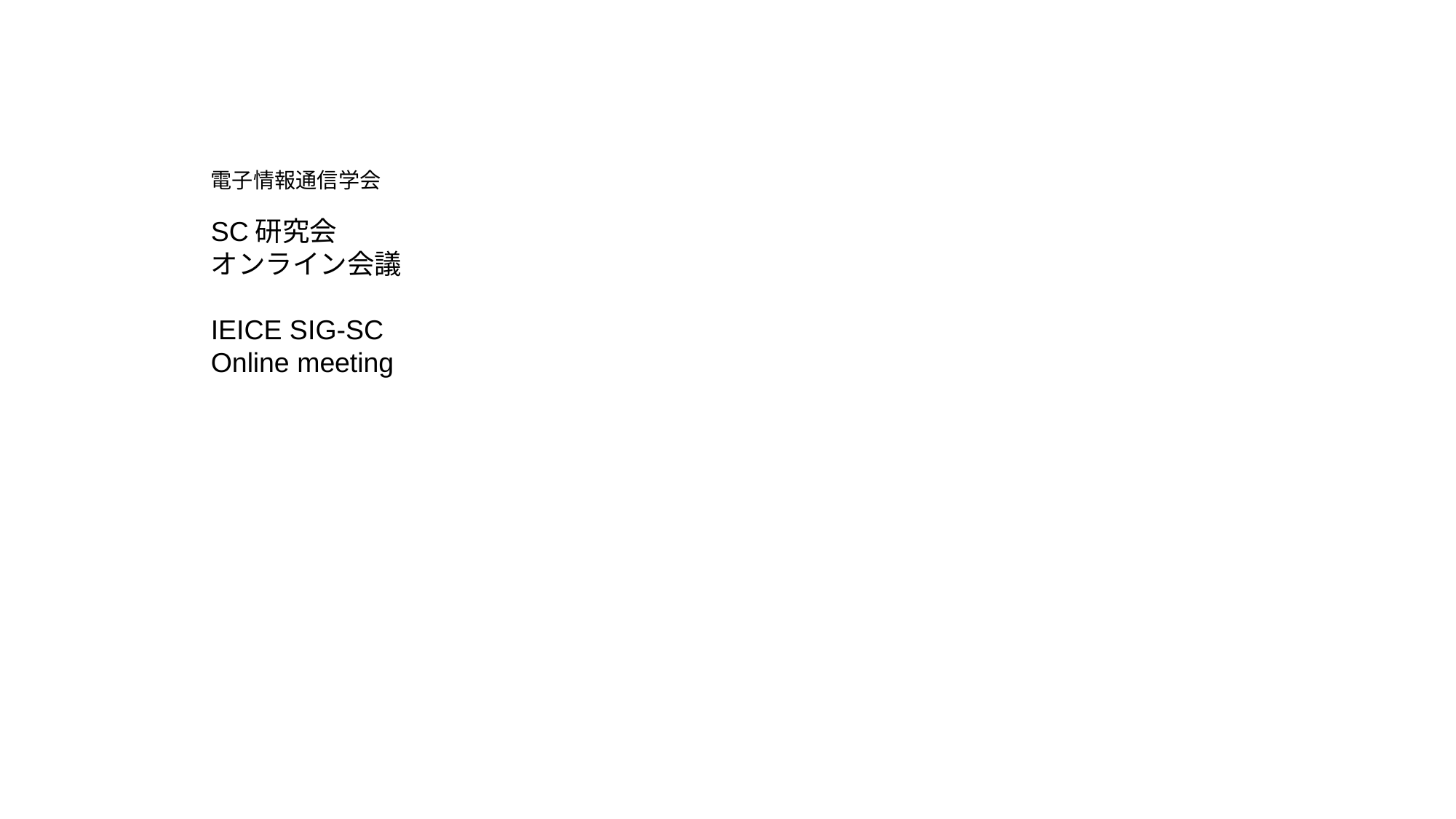

電子情報通信学会

SC研究会
オンライン会議

IEICE SIG-SC
Online meeting